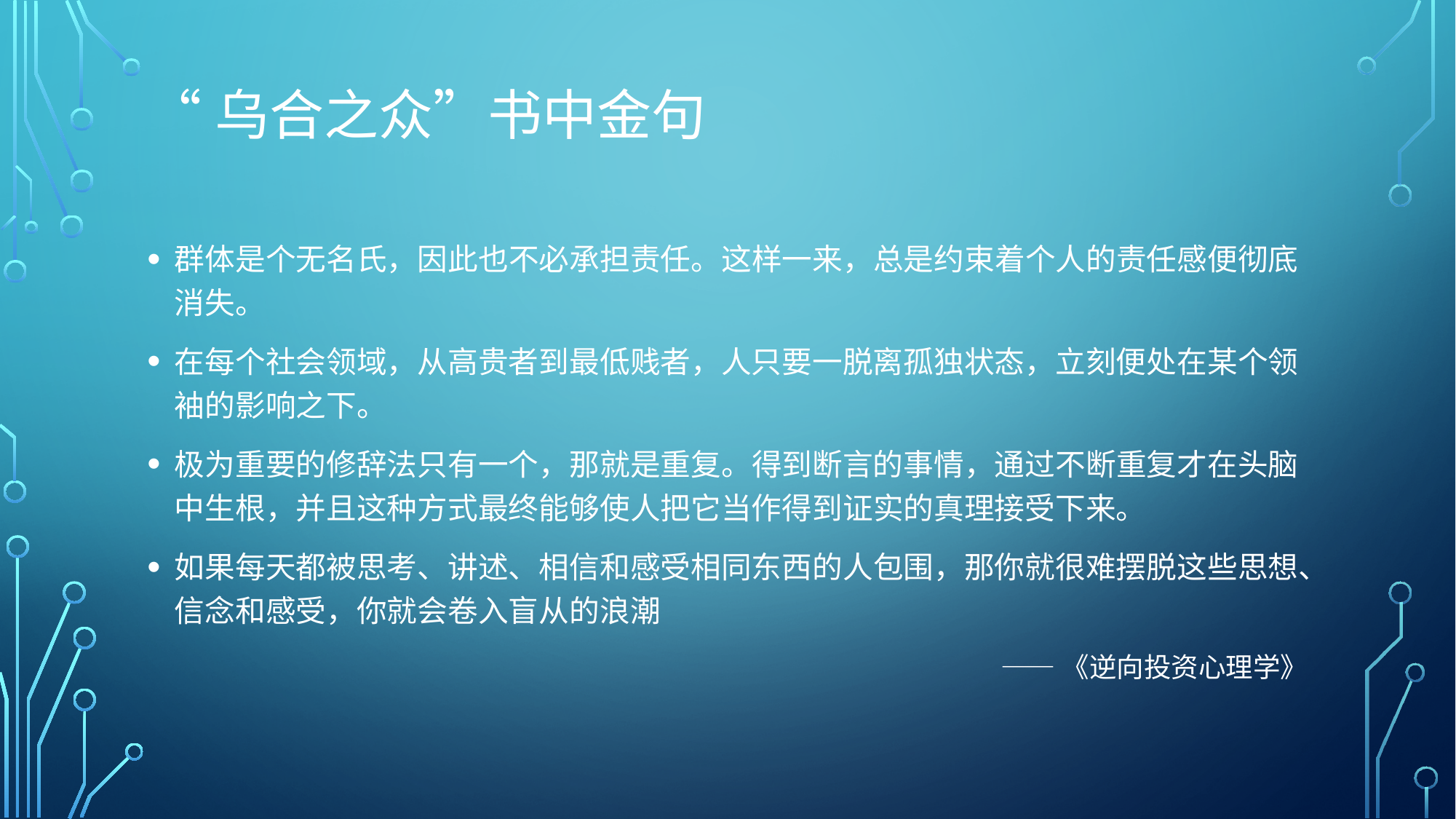

# “乌合之众”书中金句
群体是个无名氏，因此也不必承担责任。这样一来，总是约束着个人的责任感便彻底消失。
在每个社会领域，从高贵者到最低贱者，人只要一脱离孤独状态，立刻便处在某个领袖的影响之下。
极为重要的修辞法只有一个，那就是重复。得到断言的事情，通过不断重复才在头脑中生根，并且这种方式最终能够使人把它当作得到证实的真理接受下来。
如果每天都被思考、讲述、相信和感受相同东西的人包围，那你就很难摆脱这些思想、信念和感受，你就会卷入盲从的浪潮
——《逆向投资心理学》